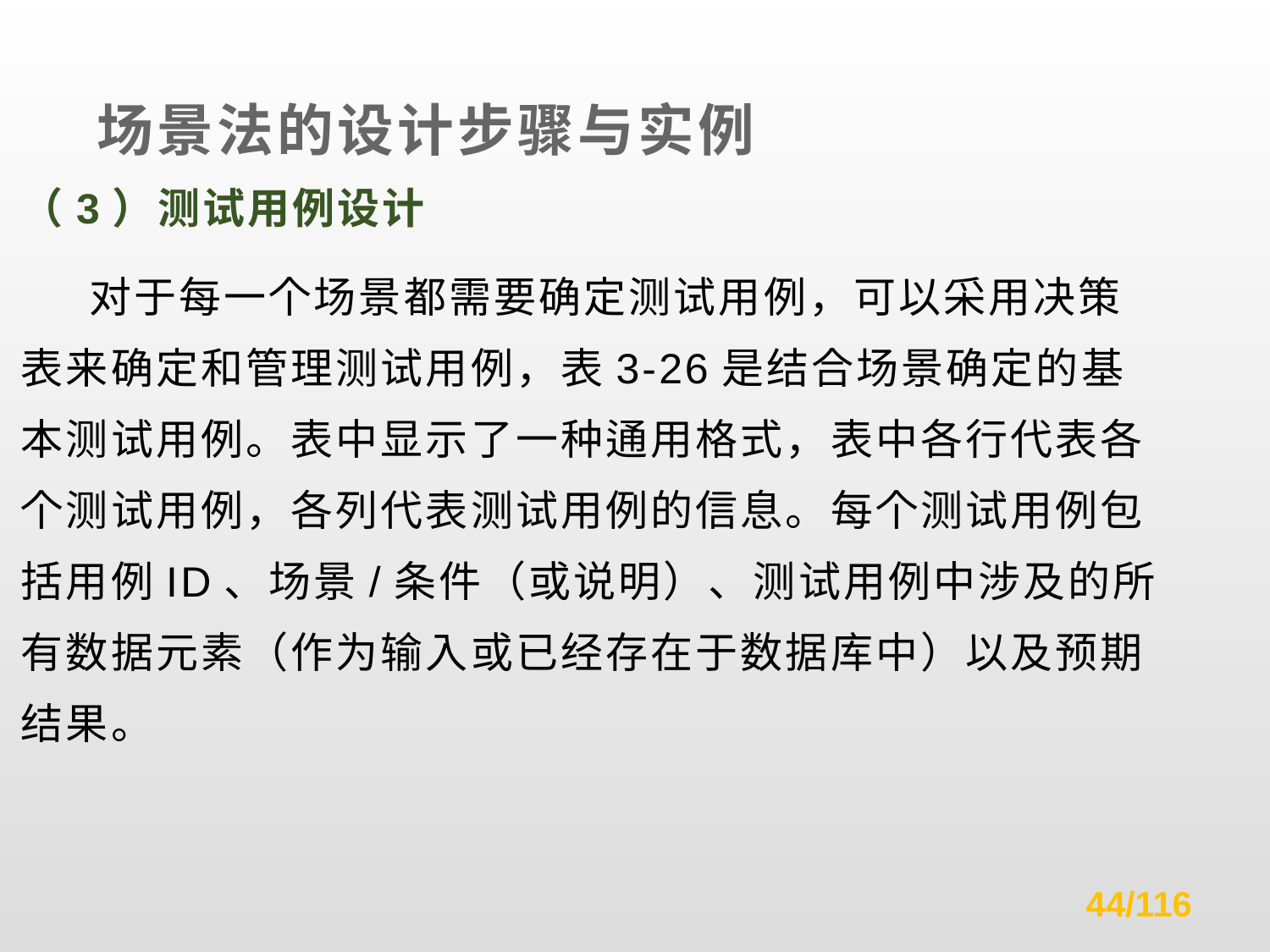

# 场景法的设计步骤与实例
（3）测试用例设计
    对于每一个场景都需要确定测试用例，可以采用决策表来确定和管理测试用例，表3-26是结合场景确定的基本测试用例。表中显示了一种通用格式，表中各行代表各个测试用例，各列代表测试用例的信息。每个测试用例包括用例ID、场景/条件（或说明）、测试用例中涉及的所有数据元素（作为输入或已经存在于数据库中）以及预期结果。

44/116